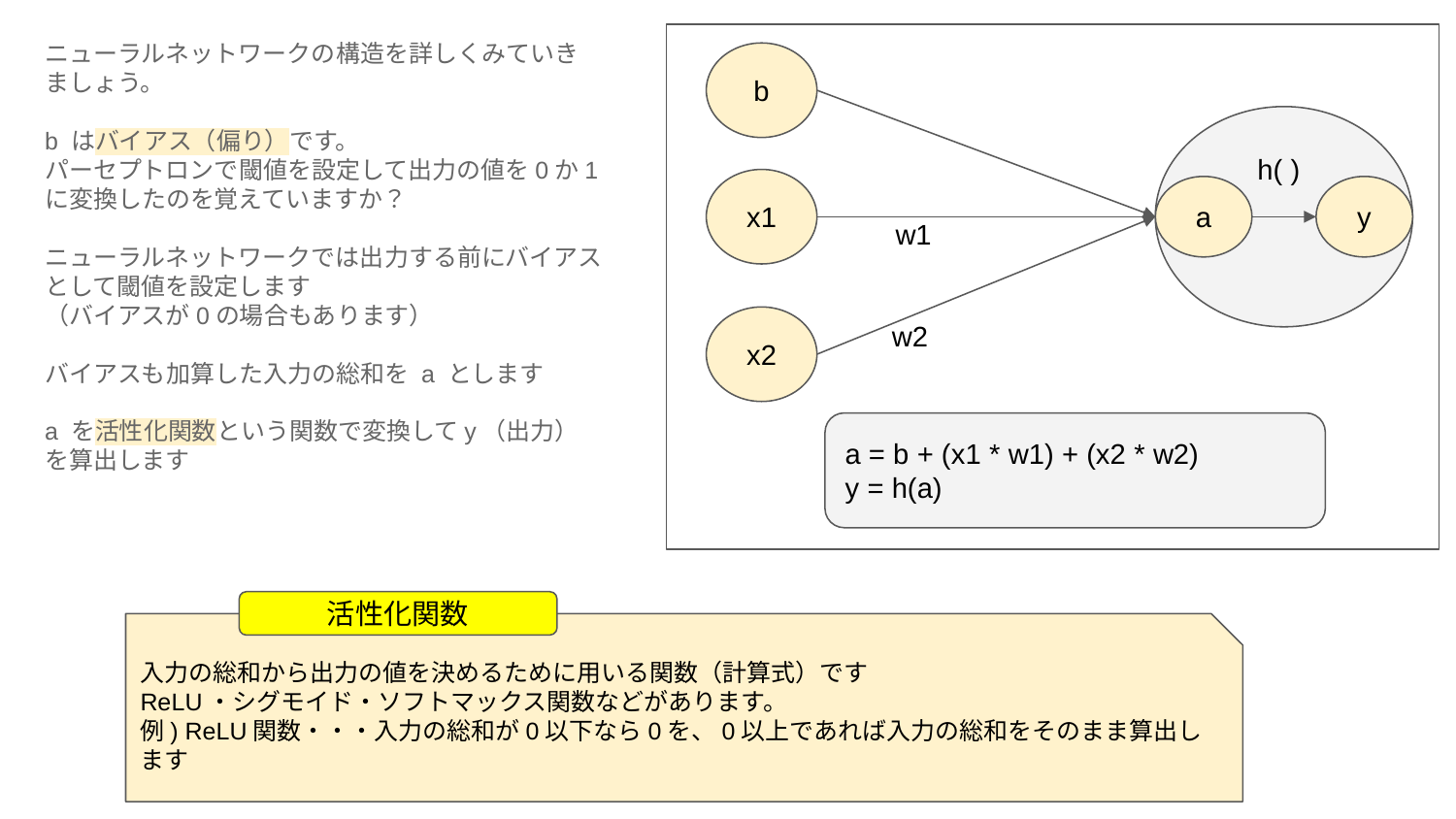

ニューラルネットワークの構造を詳しくみていきましょう。

b はバイアス（偏り）です。
パーセプトロンで閾値を設定して出力の値を0か1に変換したのを覚えていますか？

ニューラルネットワークでは出力する前にバイアスとして閾値を設定します
（バイアスが0の場合もあります）

バイアスも加算した入力の総和を a とします

a を活性化関数という関数で変換してy（出力）を算出します

b

h( )

x1
a
y
w1

w2

x2
a = b + (x1 * w1) + (x2 * w2)
y = h(a)
活性化関数
入力の総和から出力の値を決めるために用いる関数（計算式）です
ReLU・シグモイド・ソフトマックス関数などがあります。
例) ReLU関数・・・入力の総和が0以下なら0を、0以上であれば入力の総和をそのまま算出します